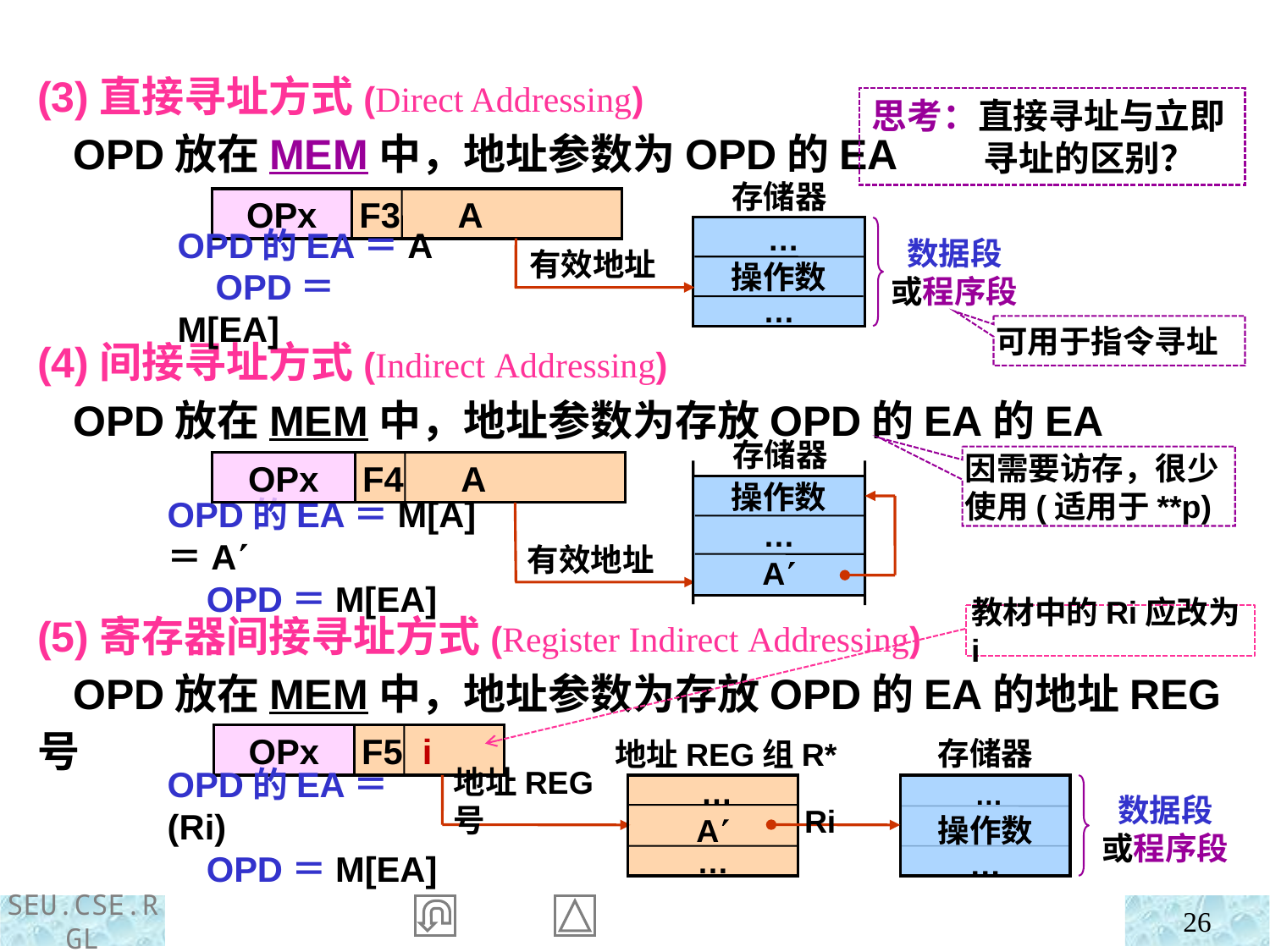

(3)直接寻址方式(Direct Addressing)
   OPD放在MEM中，地址参数为OPD的EA
思考：直接寻址与立即寻址的区别？
存储器
OPx
F3      A

 …
操作数
…

数据段
或程序段
有效地址
OPD的EA＝A
    OPD＝M[EA]

可用于指令寻址
(4)间接寻址方式(Indirect Addressing)
   OPD放在MEM中，地址参数为存放OPD的EA的EA
存储器
OPx
F4      A

操作数
…
A′

OPD的EA＝M[A]＝A′
    OPD＝M[EA]
有效地址

因需要访存，很少使用(适用于**p)
(5)寄存器间接寻址方式(Register Indirect Addressing)
   OPD放在MEM中，地址参数为存放OPD的EA的地址REG号
教材中的Ri应改为i
OPx
F5  i

存储器
地址REG组R*
 …
A′
…
 …
操作数
…

地址REG号
数据段
或程序段
OPD的EA＝(Ri)
    OPD＝M[EA]
Ri

26